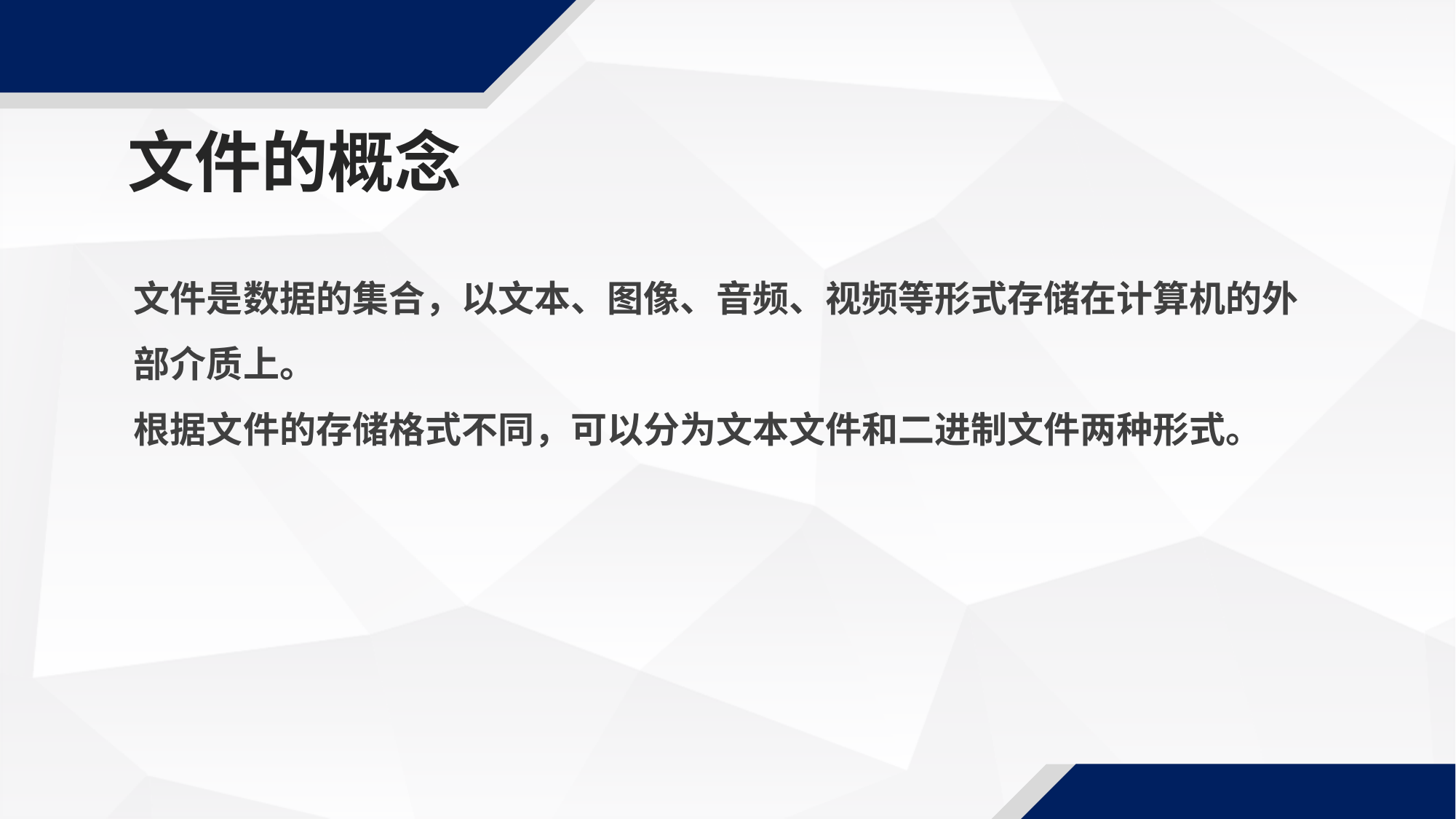

文件的概念
文件是数据的集合，以文本、图像、音频、视频等形式存储在计算机的外部介质上。
根据文件的存储格式不同，可以分为文本文件和二进制文件两种形式。